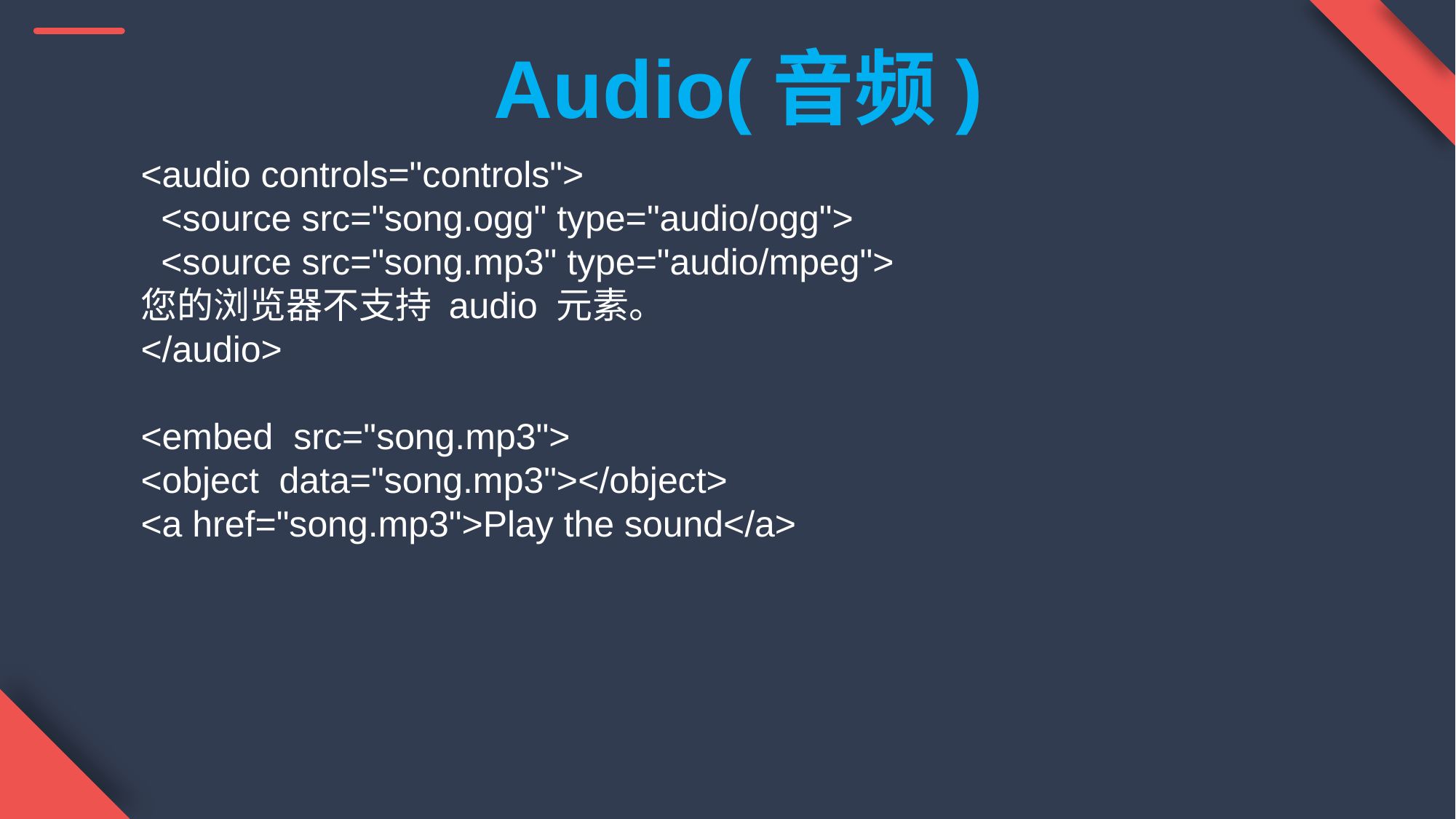

Audio(音频)

<audio controls="controls">
  <source src="song.ogg" type="audio/ogg">
  <source src="song.mp3" type="audio/mpeg">
您的浏览器不支持 audio 元素。
</audio>

<embed  src="song.mp3">
<object  data="song.mp3"></object>
<a href="song.mp3">Play the sound</a>